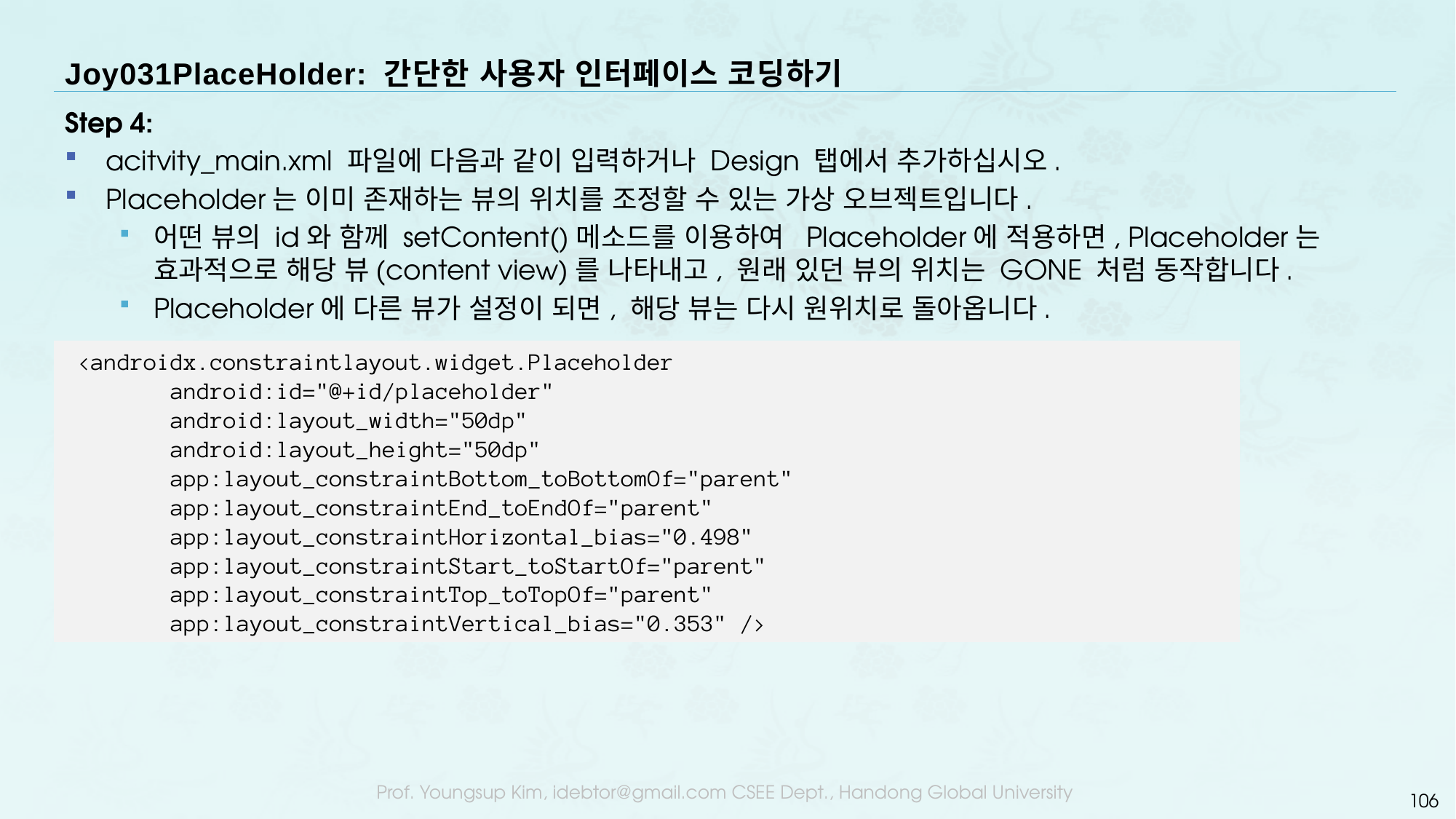

# Joy031PlaceHolder: 간단한 사용자 인터페이스 코딩하기
Step 4:
acitvity_main.xml 파일에 다음과 같이 입력하거나 Design 탭에서 추가하십시오.
Placeholder는 이미 존재하는 뷰의 위치를 조정할 수 있는 가상 오브젝트입니다.
어떤 뷰의 id와 함께 setContent()메소드를 이용하여  Placeholder에 적용하면, Placeholder는 효과적으로 해당 뷰(content view)를 나타내고, 원래 있던 뷰의 위치는 GONE 처럼 동작합니다.
Placeholder에 다른 뷰가 설정이 되면, 해당 뷰는 다시 원위치로 돌아옵니다.

 <androidx.constraintlayout.widget.Placeholder
        android:id="@+id/placeholder"
        android:layout_width="50dp"
        android:layout_height="50dp"
        app:layout_constraintBottom_toBottomOf="parent"
        app:layout_constraintEnd_toEndOf="parent"
        app:layout_constraintHorizontal_bias="0.498"
        app:layout_constraintStart_toStartOf="parent"
        app:layout_constraintTop_toTopOf="parent"
        app:layout_constraintVertical_bias="0.353" />
106